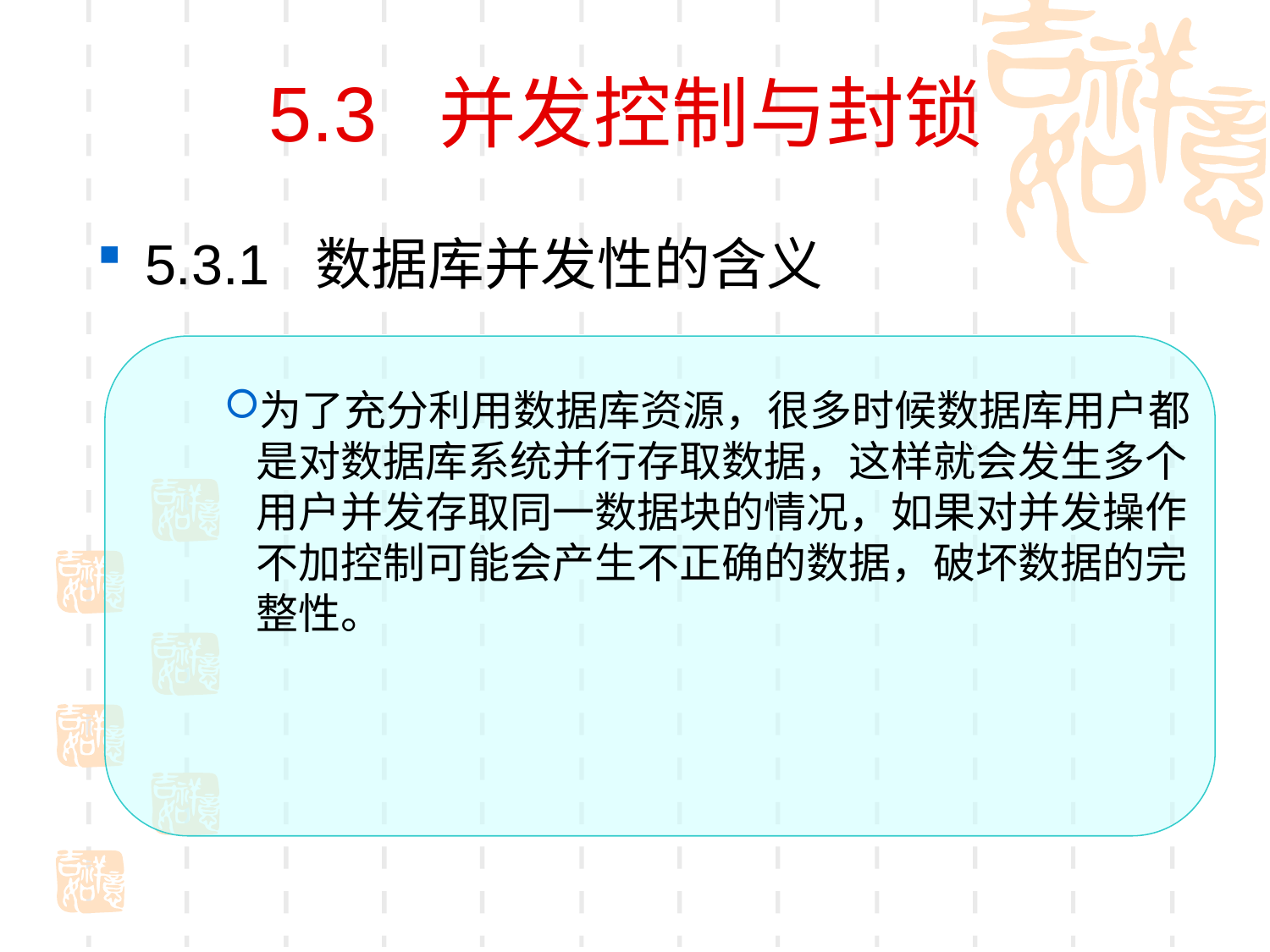

# 5.3  并发控制与封锁
5.3.1  数据库并发性的含义

为了充分利用数据库资源，很多时候数据库用户都是对数据库系统并行存取数据，这样就会发生多个用户并发存取同一数据块的情况，如果对并发操作不加控制可能会产生不正确的数据，破坏数据的完整性。